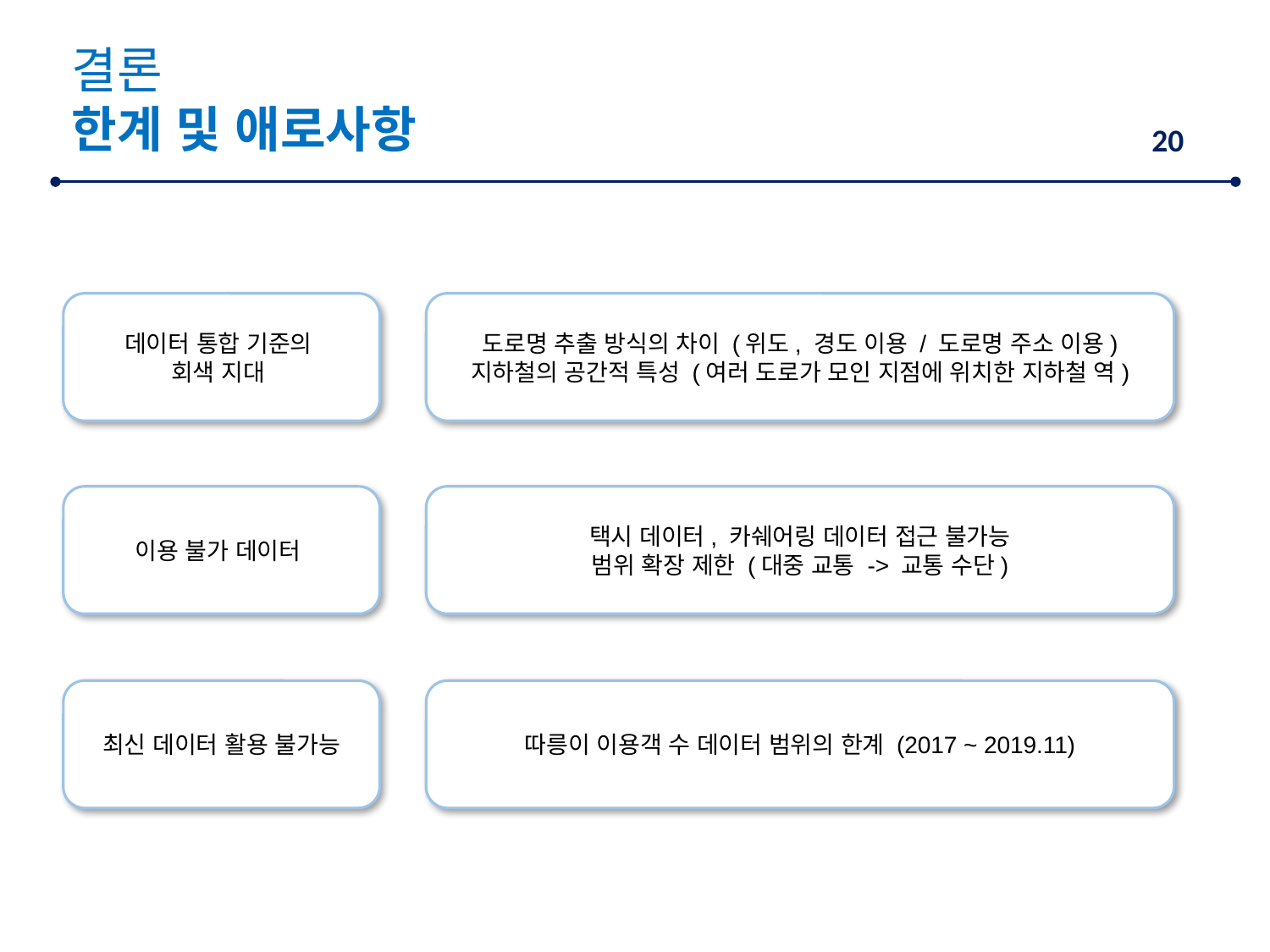

결론
한계 및 애로사항
20
데이터 통합 기준의
회색 지대
도로명 추출 방식의 차이 (위도, 경도 이용 / 도로명 주소 이용)
지하철의 공간적 특성 (여러 도로가 모인 지점에 위치한 지하철 역)
이용 불가 데이터
택시 데이터, 카쉐어링 데이터 접근 불가능
범위 확장 제한 (대중 교통 -> 교통 수단)
최신 데이터 활용 불가능
따릉이 이용객 수 데이터 범위의 한계 (2017 ~ 2019.11)